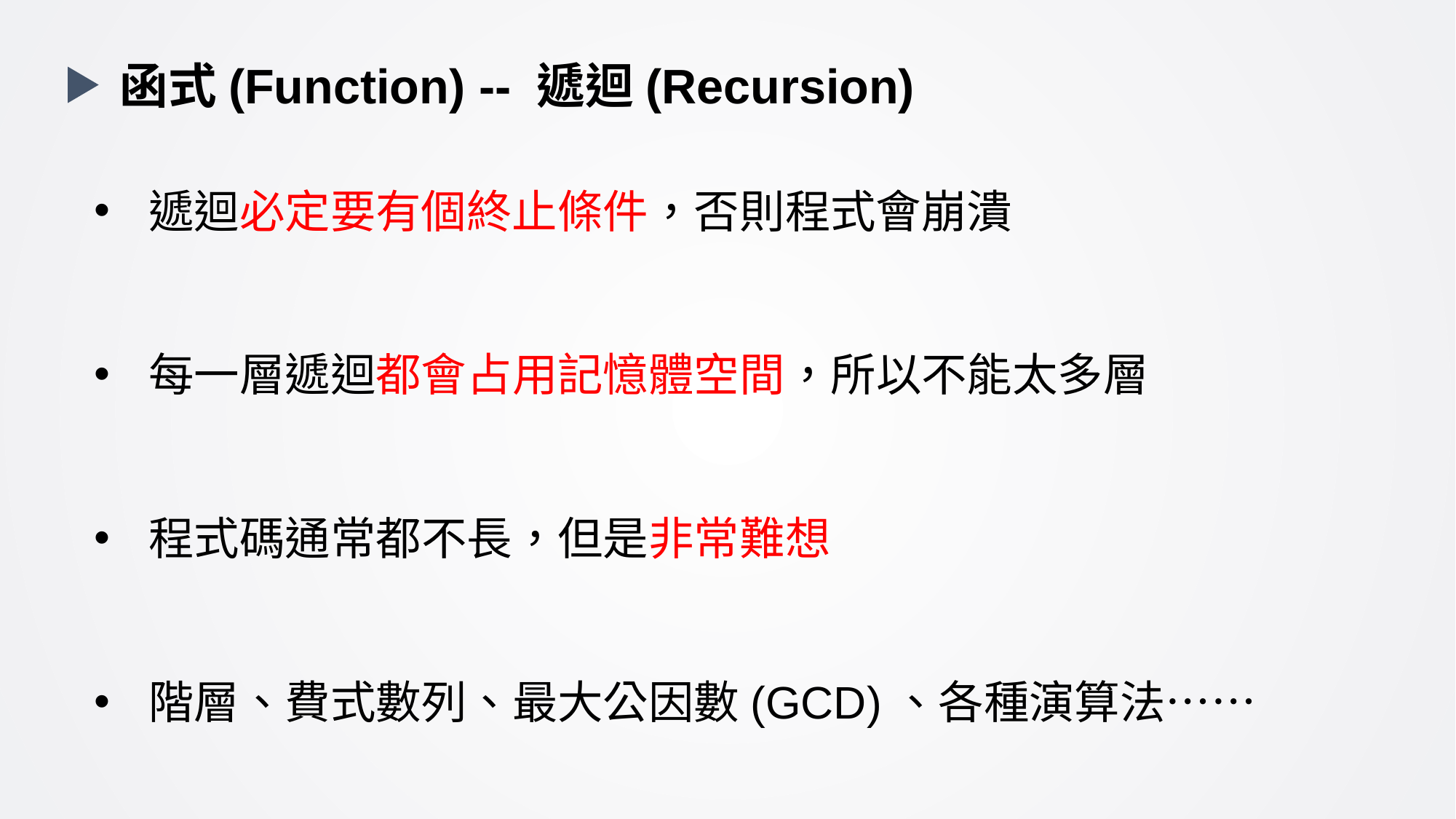

函式(Function) -- 遞迴(Recursion)

遞迴必定要有個終止條件，否則程式會崩潰

每一層遞迴都會占用記憶體空間，所以不能太多層

程式碼通常都不長，但是非常難想

階層、費式數列、最大公因數(GCD)、各種演算法……